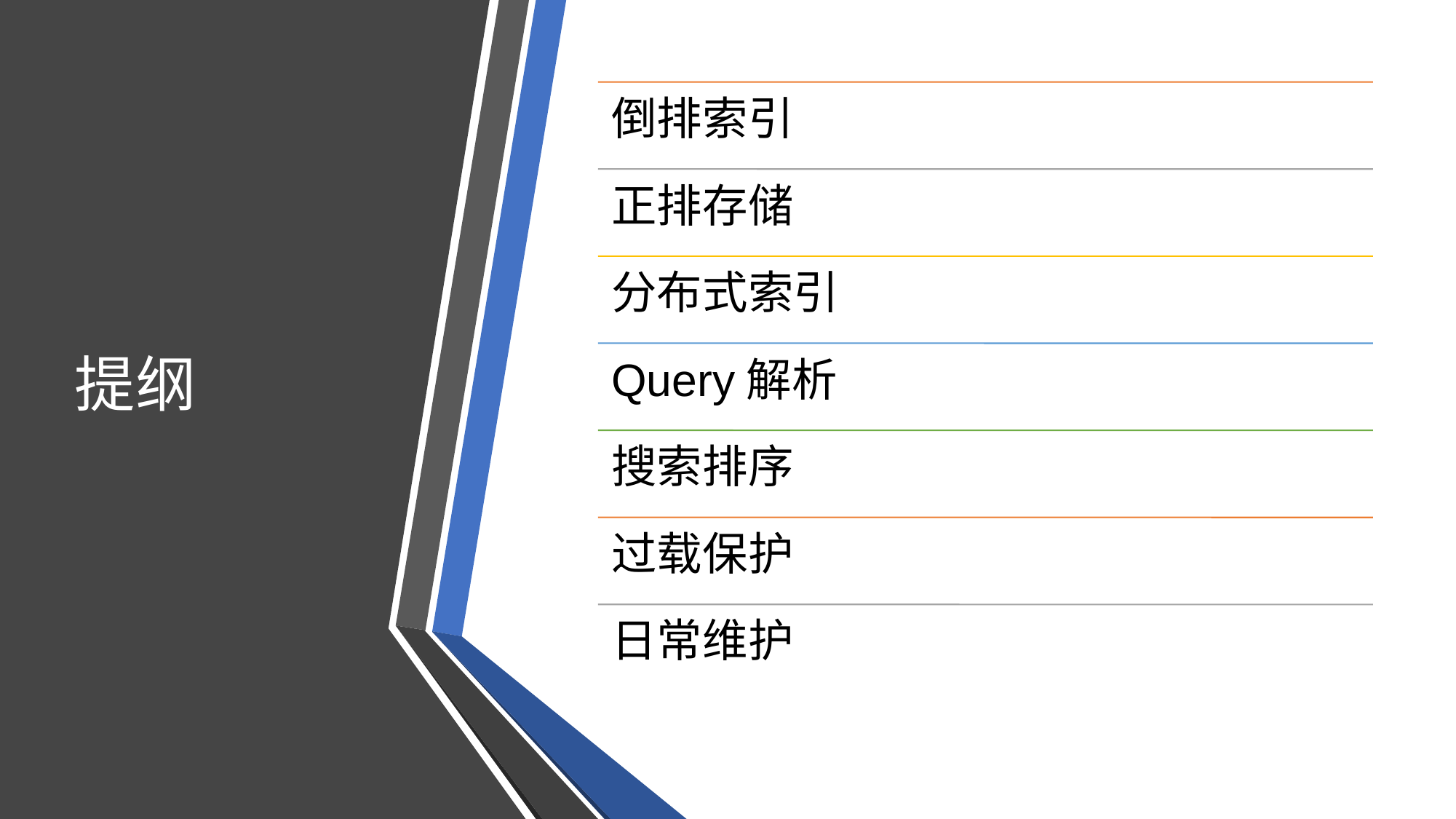

# 提纲
倒排索引
正排存储
分布式索引
Query解析
搜索排序
过载保护
日常维护